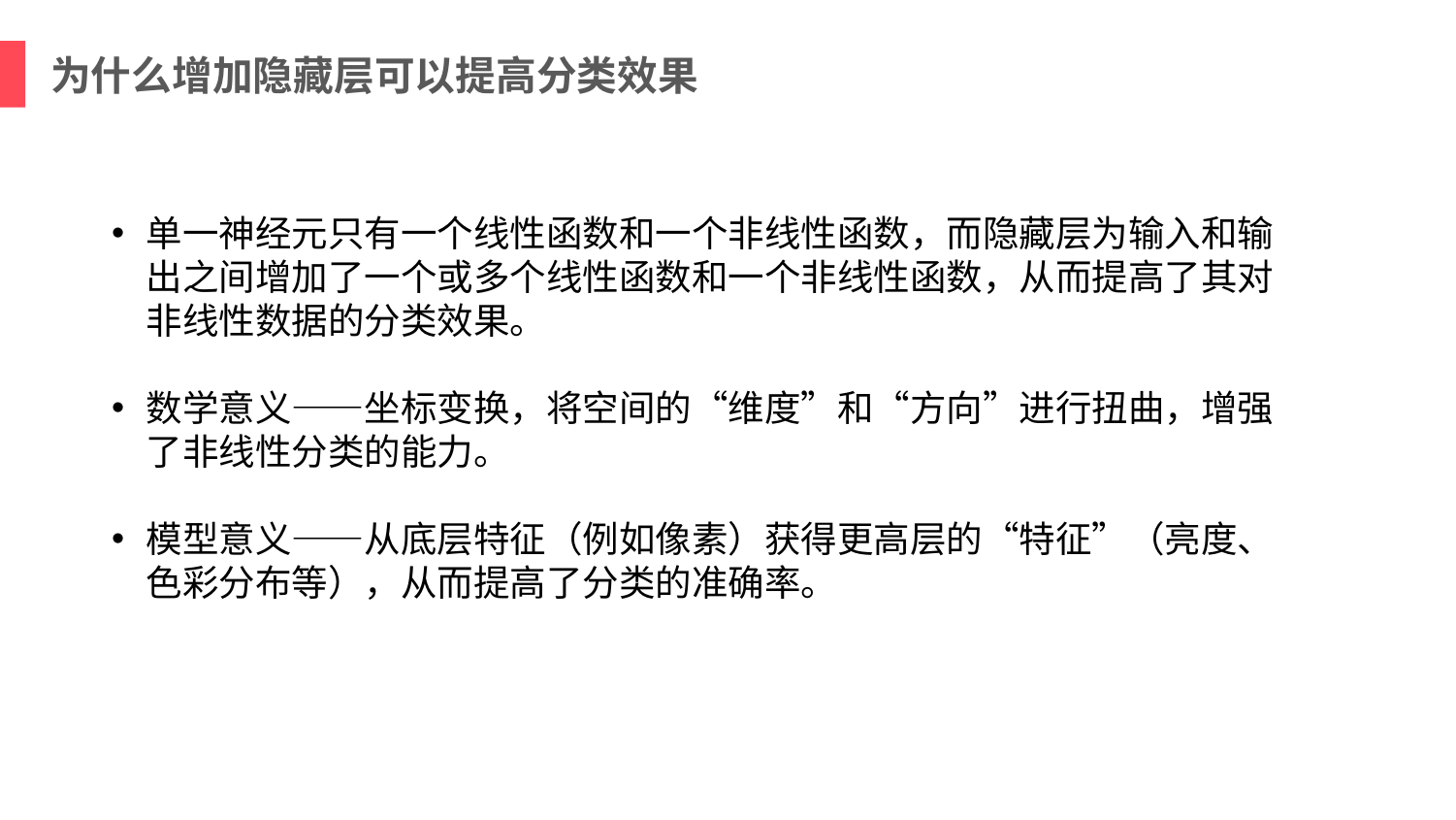

为什么增加隐藏层可以提高分类效果

单一神经元只有一个线性函数和一个非线性函数，而隐藏层为输入和输出之间增加了一个或多个线性函数和一个非线性函数，从而提高了其对非线性数据的分类效果。

数学意义——坐标变换，将空间的“维度”和“方向”进行扭曲，增强了非线性分类的能力。

模型意义——从底层特征（例如像素）获得更高层的“特征”（亮度、色彩分布等），从而提高了分类的准确率。